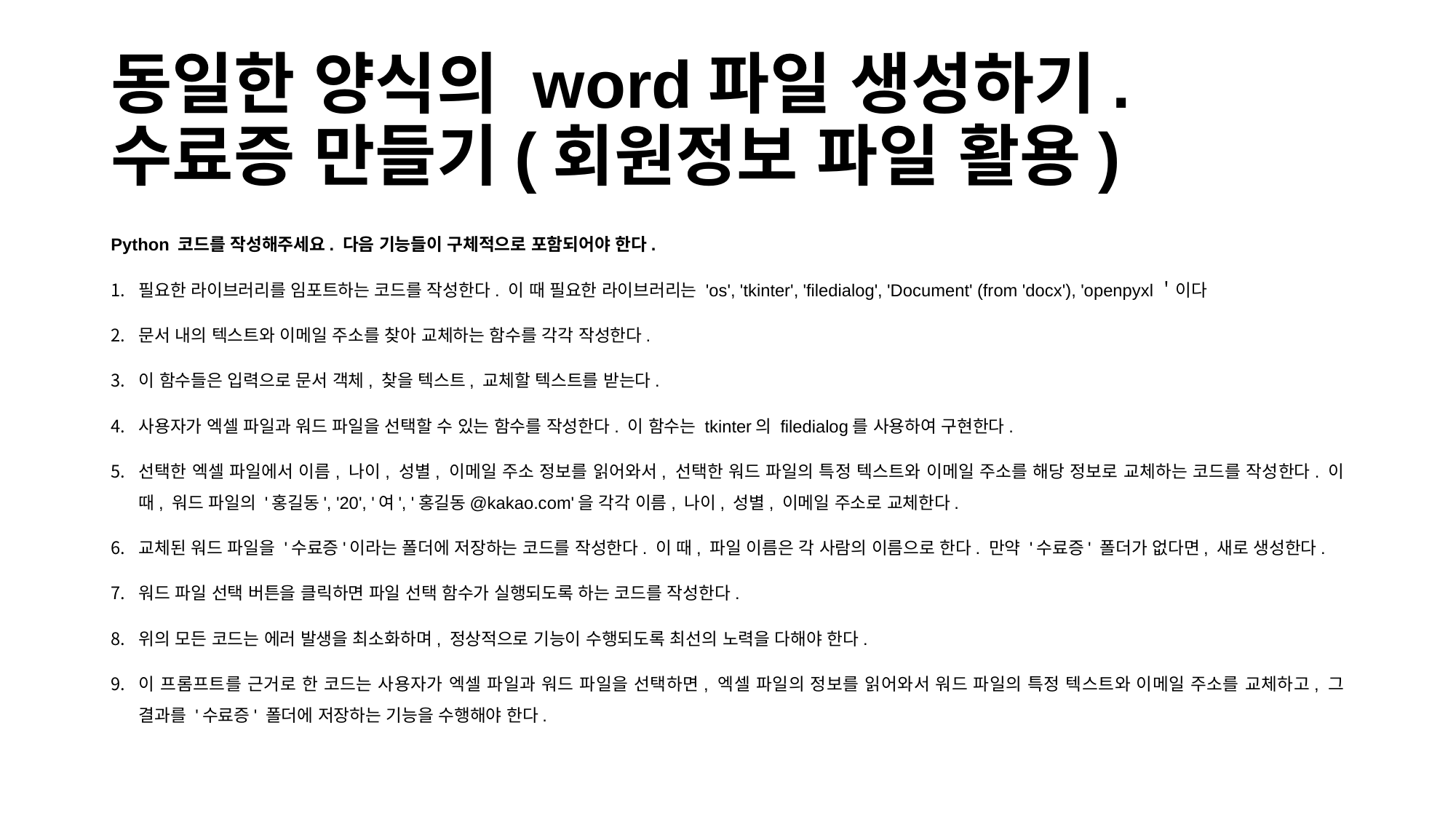

# 동일한 양식의 word파일 생성하기. 수료증 만들기(회원정보 파일 활용)
Python 코드를 작성해주세요. 다음 기능들이 구체적으로 포함되어야 한다.
필요한 라이브러리를 임포트하는 코드를 작성한다. 이 때 필요한 라이브러리는 'os', 'tkinter', 'filedialog', 'Document' (from 'docx'), 'openpyxl＇이다
문서 내의 텍스트와 이메일 주소를 찾아 교체하는 함수를 각각 작성한다.
이 함수들은 입력으로 문서 객체, 찾을 텍스트, 교체할 텍스트를 받는다.
사용자가 엑셀 파일과 워드 파일을 선택할 수 있는 함수를 작성한다. 이 함수는 tkinter의 filedialog를 사용하여 구현한다.
선택한 엑셀 파일에서 이름, 나이, 성별, 이메일 주소 정보를 읽어와서, 선택한 워드 파일의 특정 텍스트와 이메일 주소를 해당 정보로 교체하는 코드를 작성한다. 이 때, 워드 파일의 '홍길동', '20', '여', '홍길동@kakao.com'을 각각 이름, 나이, 성별, 이메일 주소로 교체한다.
교체된 워드 파일을 '수료증'이라는 폴더에 저장하는 코드를 작성한다. 이 때, 파일 이름은 각 사람의 이름으로 한다. 만약 '수료증' 폴더가 없다면, 새로 생성한다.
워드 파일 선택 버튼을 클릭하면 파일 선택 함수가 실행되도록 하는 코드를 작성한다.
위의 모든 코드는 에러 발생을 최소화하며, 정상적으로 기능이 수행되도록 최선의 노력을 다해야 한다.
이 프롬프트를 근거로 한 코드는 사용자가 엑셀 파일과 워드 파일을 선택하면, 엑셀 파일의 정보를 읽어와서 워드 파일의 특정 텍스트와 이메일 주소를 교체하고, 그 결과를 '수료증' 폴더에 저장하는 기능을 수행해야 한다.